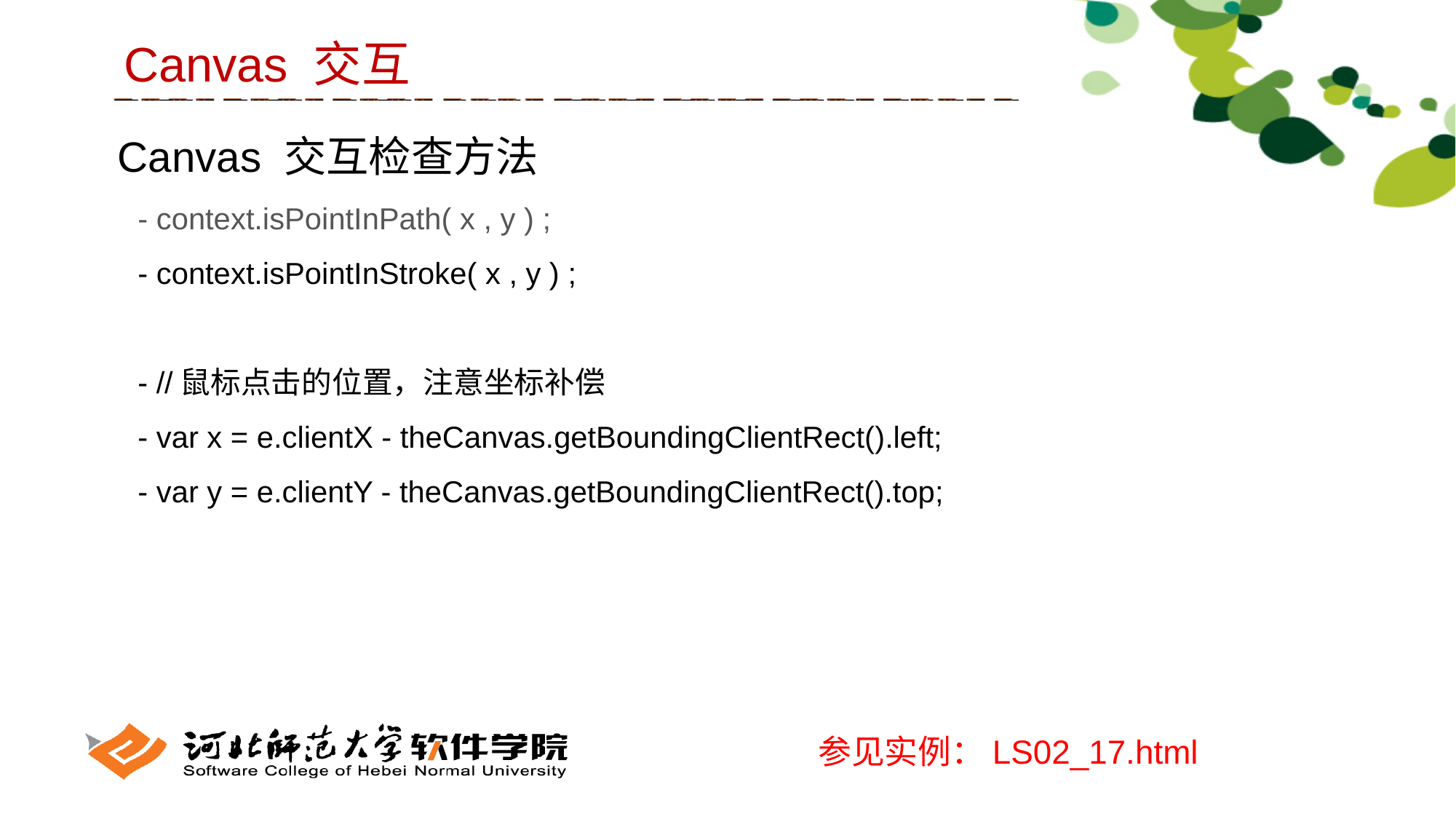

Canvas 交互
Canvas 交互检查方法
- context.isPointInPath( x , y ) ;
- context.isPointInStroke( x , y ) ;
- //鼠标点击的位置，注意坐标补偿
- var x = e.clientX - theCanvas.getBoundingClientRect().left;
- var y = e.clientY - theCanvas.getBoundingClientRect().top;
参见实例：LS02_17.html